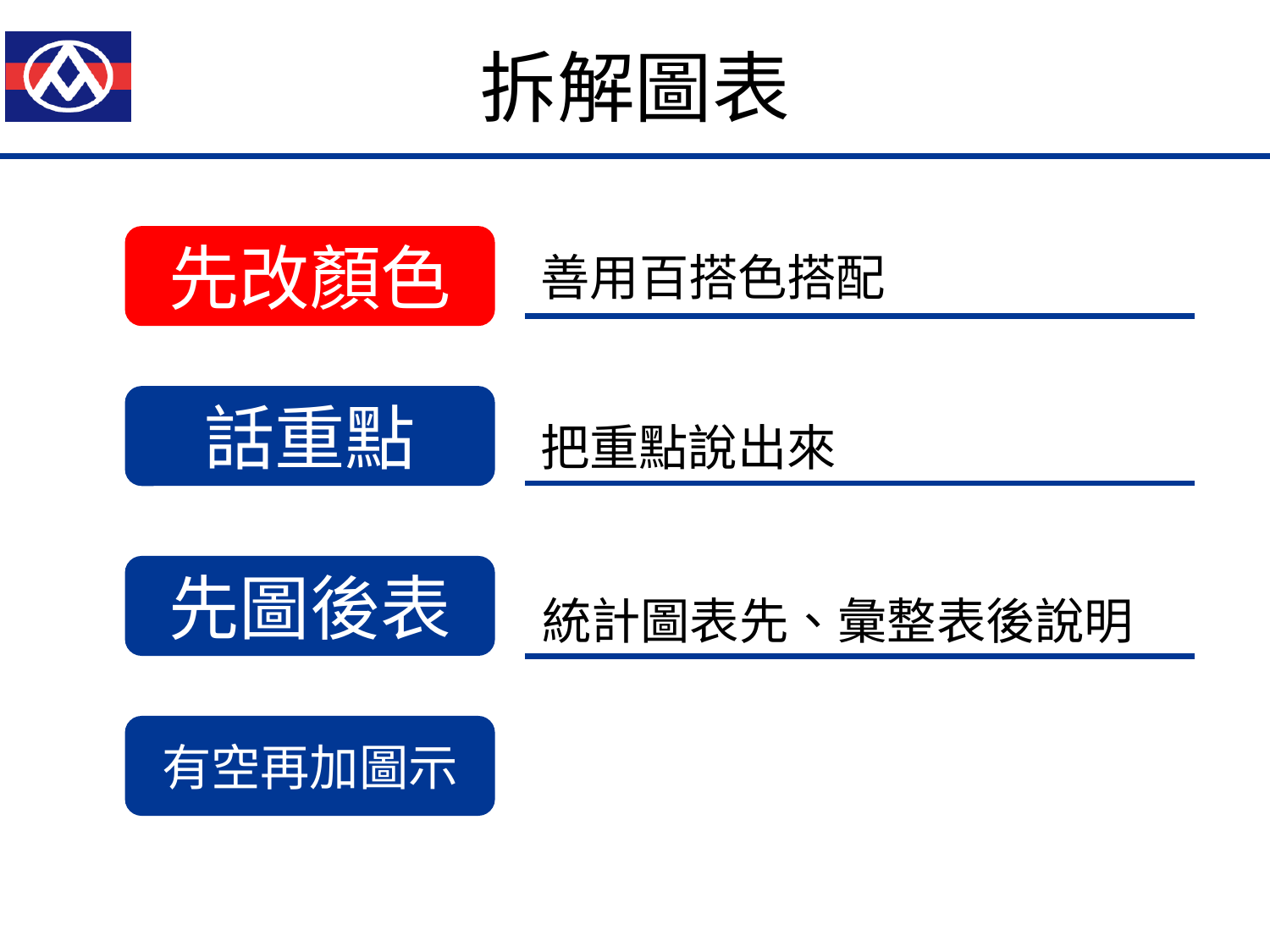

# 拆解圖表
先改顏色
善用百搭色搭配
話重點
把重點說出來
先圖後表
統計圖表先、彙整表後說明
有空再加圖示